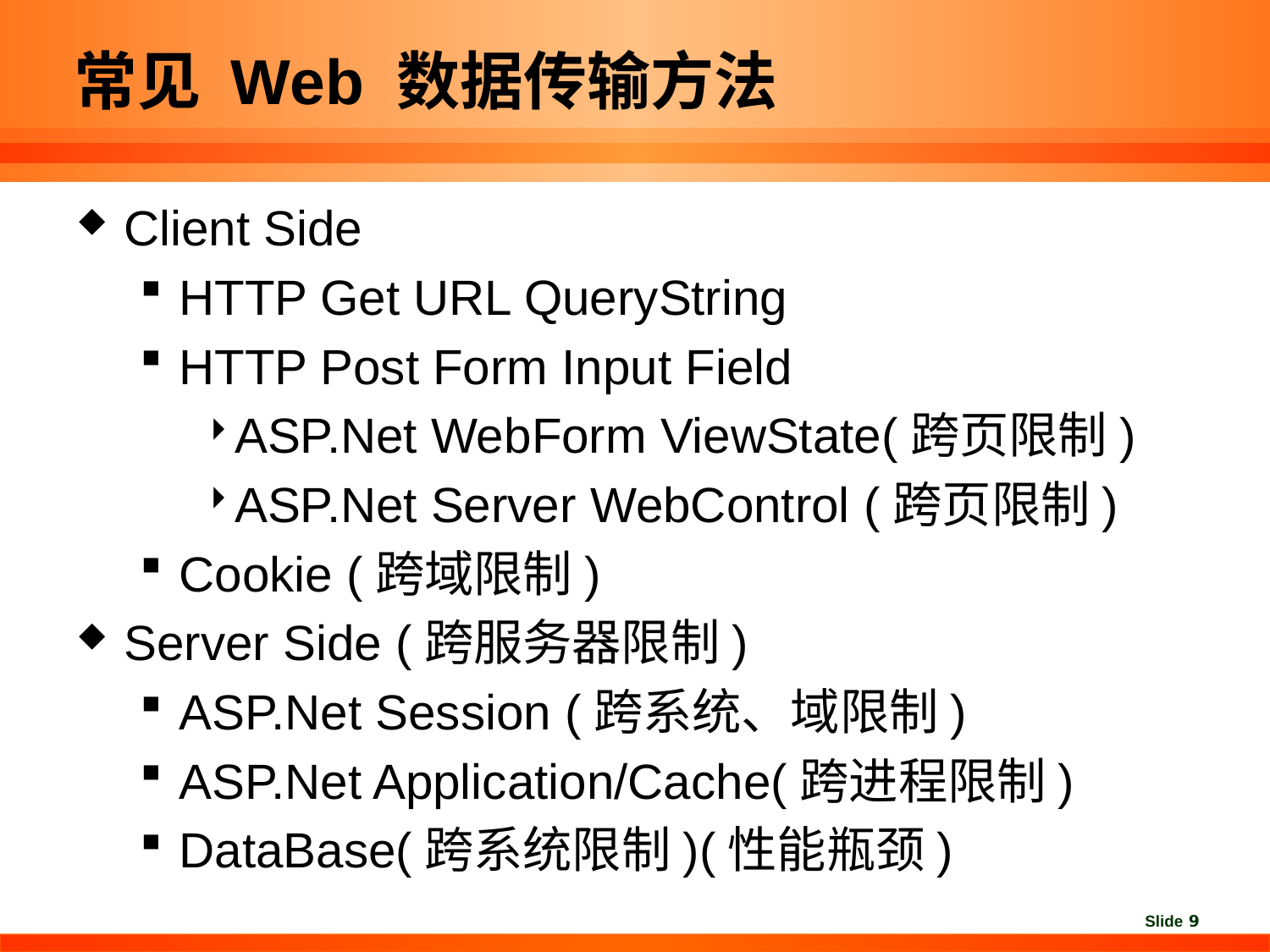

# 常见 Web 数据传输方法
Client Side
HTTP Get URL QueryString
HTTP Post Form Input Field
ASP.Net WebForm ViewState(跨页限制)
ASP.Net Server WebControl (跨页限制)
Cookie (跨域限制)
Server Side (跨服务器限制)
ASP.Net Session (跨系统、域限制)
ASP.Net Application/Cache(跨进程限制)
DataBase(跨系统限制)(性能瓶颈)